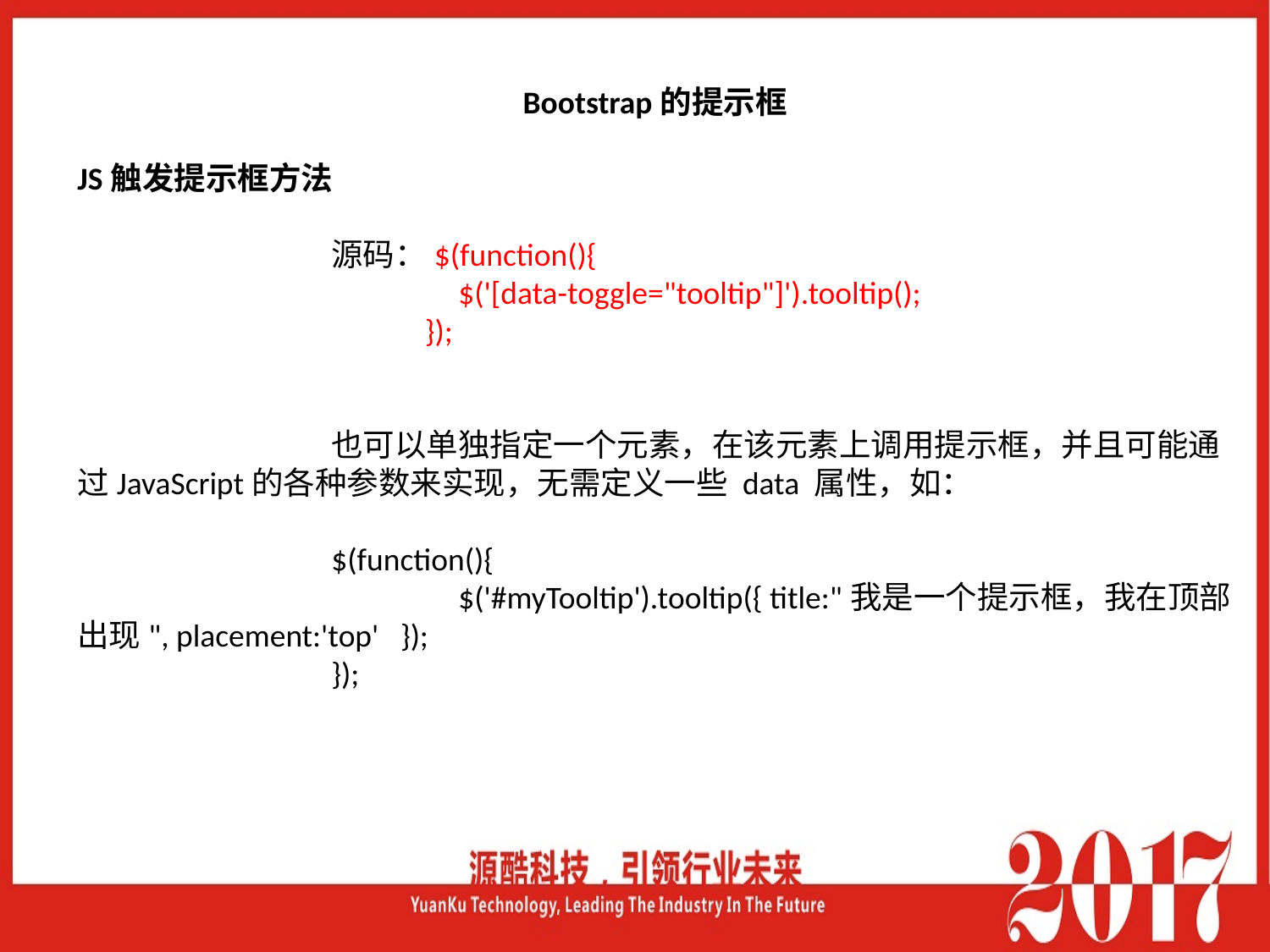

Bootstrap的提示框

JS触发提示框方法

		源码：$(function(){
			$('[data-toggle="tooltip"]').tooltip();
		             });

		也可以单独指定一个元素，在该元素上调用提示框，并且可能通过JavaScript的各种参数来实现，无需定义一些 data 属性，如：

		$(function(){
			$('#myTooltip').tooltip({ title:"我是一个提示框，我在顶部出现", placement:'top'   });
		});